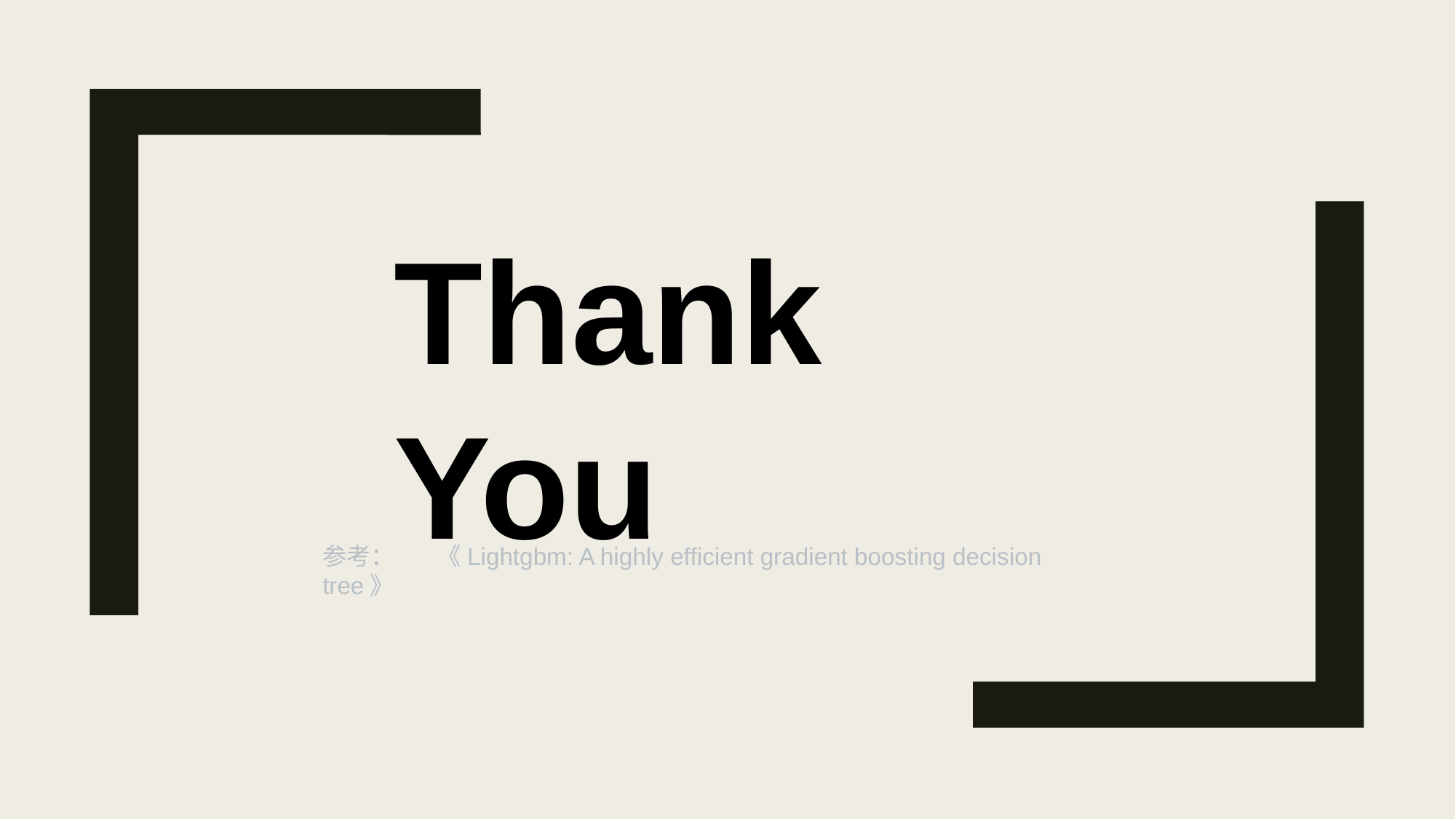

# Thank You

参考： 	 《Lightgbm: A highly efficient gradient boosting decision tree》